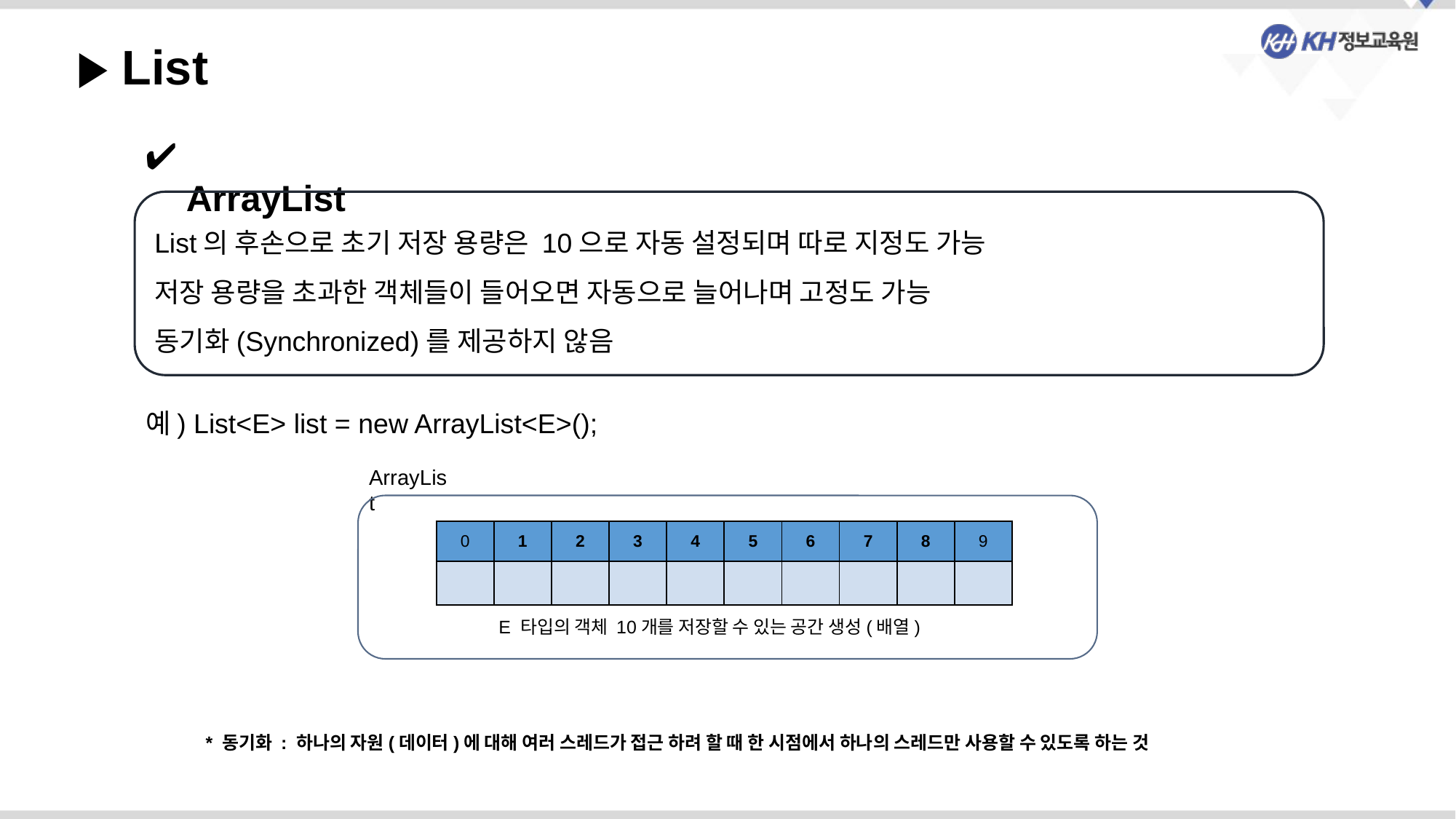

▶ List
 ArrayList
List의 후손으로 초기 저장 용량은 10으로 자동 설정되며 따로 지정도 가능
저장 용량을 초과한 객체들이 들어오면 자동으로 늘어나며 고정도 가능
동기화(Synchronized)를 제공하지 않음
예) List<E> list = new ArrayList<E>();
ArrayList

| 0 | 1 | 2 | 3 | 4 | 5 | 6 | 7 | 8 | 9 |
| --- | --- | --- | --- | --- | --- | --- | --- | --- | --- |
|  |  |  |  |  |  |  |  |  |  |
E 타입의 객체 10개를 저장할 수 있는 공간 생성(배열)
* 동기화 : 하나의 자원(데이터)에 대해 여러 스레드가 접근 하려 할 때 한 시점에서 하나의 스레드만 사용할 수 있도록 하는 것